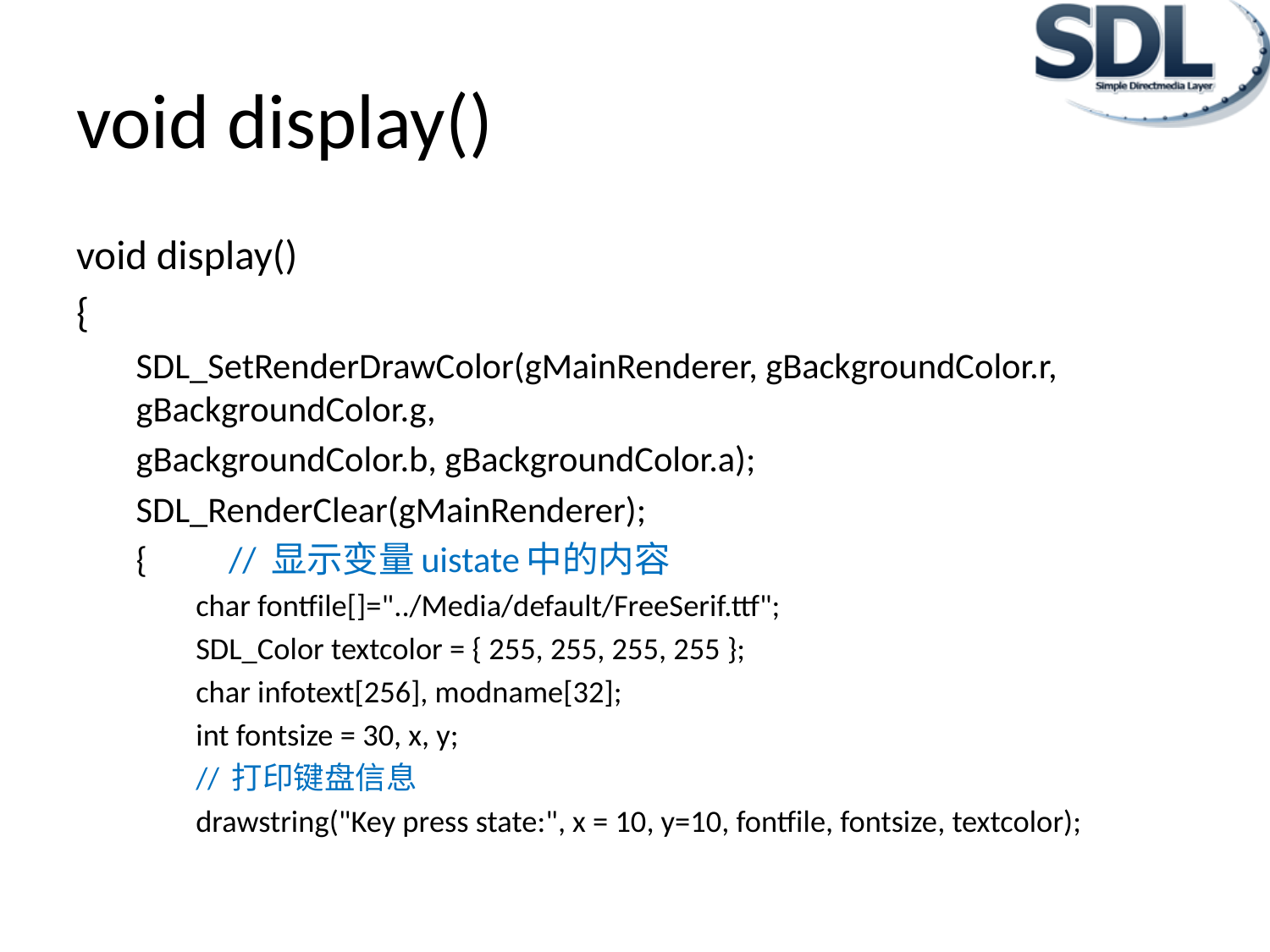

# void display()
void display()
{
SDL_SetRenderDrawColor(gMainRenderer, gBackgroundColor.r, gBackgroundColor.g,
gBackgroundColor.b, gBackgroundColor.a);
SDL_RenderClear(gMainRenderer);
{	// 显示变量uistate中的内容
char fontfile[]="../Media/default/FreeSerif.ttf";
SDL_Color textcolor = { 255, 255, 255, 255 };
char infotext[256], modname[32];
int fontsize = 30, x, y;
// 打印键盘信息
drawstring("Key press state:", x = 10, y=10, fontfile, fontsize, textcolor);